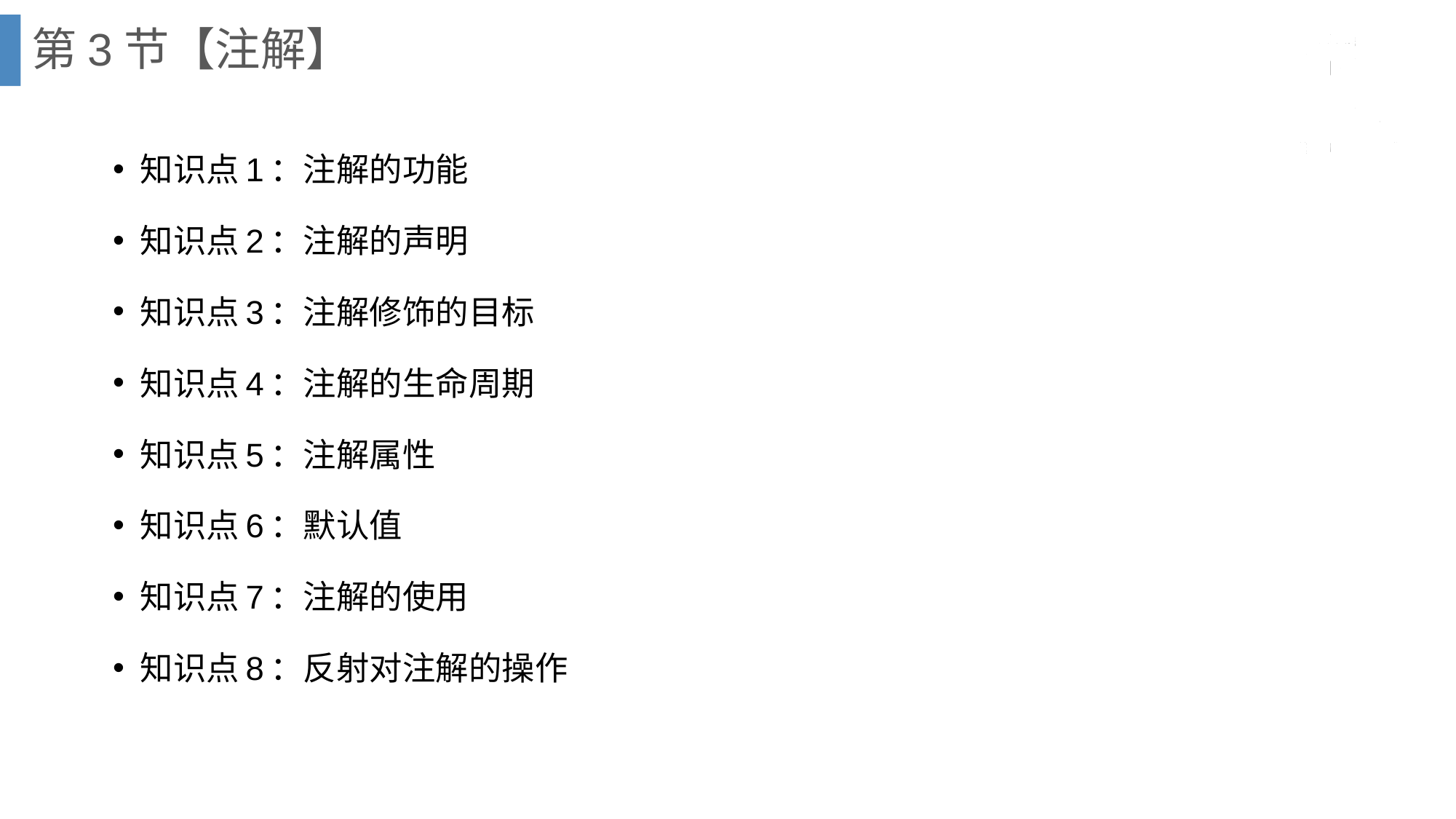

# 第3节【注解】
知识点1：注解的功能
知识点2：注解的声明
知识点3：注解修饰的目标
知识点4：注解的生命周期
知识点5：注解属性
知识点6：默认值
知识点7：注解的使用
知识点8：反射对注解的操作